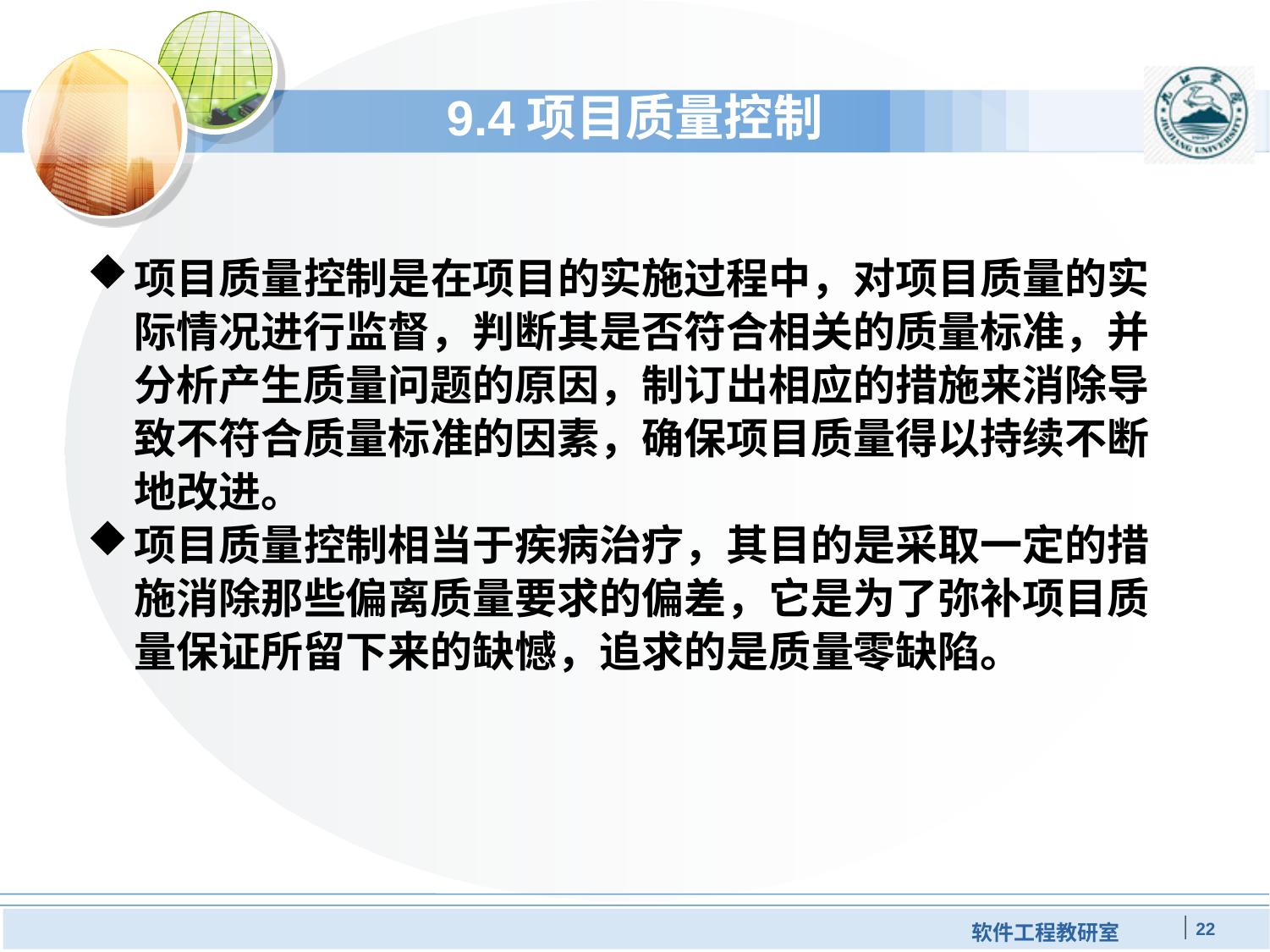

# 9.4项目质量控制
项目质量控制是在项目的实施过程中，对项目质量的实际情况进行监督，判断其是否符合相关的质量标准，并分析产生质量问题的原因，制订出相应的措施来消除导致不符合质量标准的因素，确保项目质量得以持续不断地改进。
项目质量控制相当于疾病治疗，其目的是采取一定的措施消除那些偏离质量要求的偏差，它是为了弥补项目质量保证所留下来的缺憾，追求的是质量零缺陷。